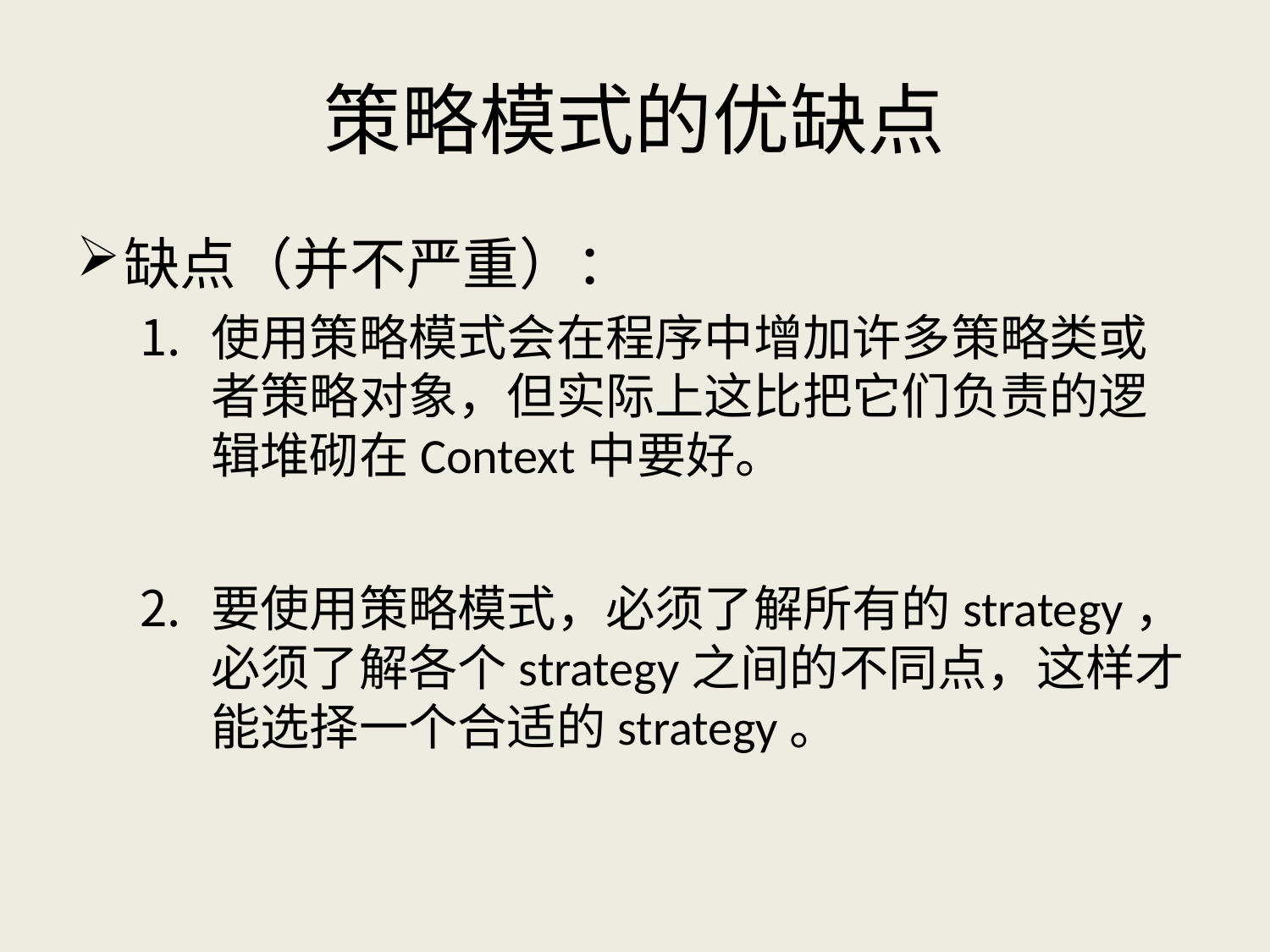

# 策略模式的优缺点
缺点（并不严重）：
使用策略模式会在程序中增加许多策略类或者策略对象，但实际上这比把它们负责的逻辑堆砌在Context中要好。

要使用策略模式，必须了解所有的strategy，必须了解各个strategy之间的不同点，这样才能选择一个合适的strategy。